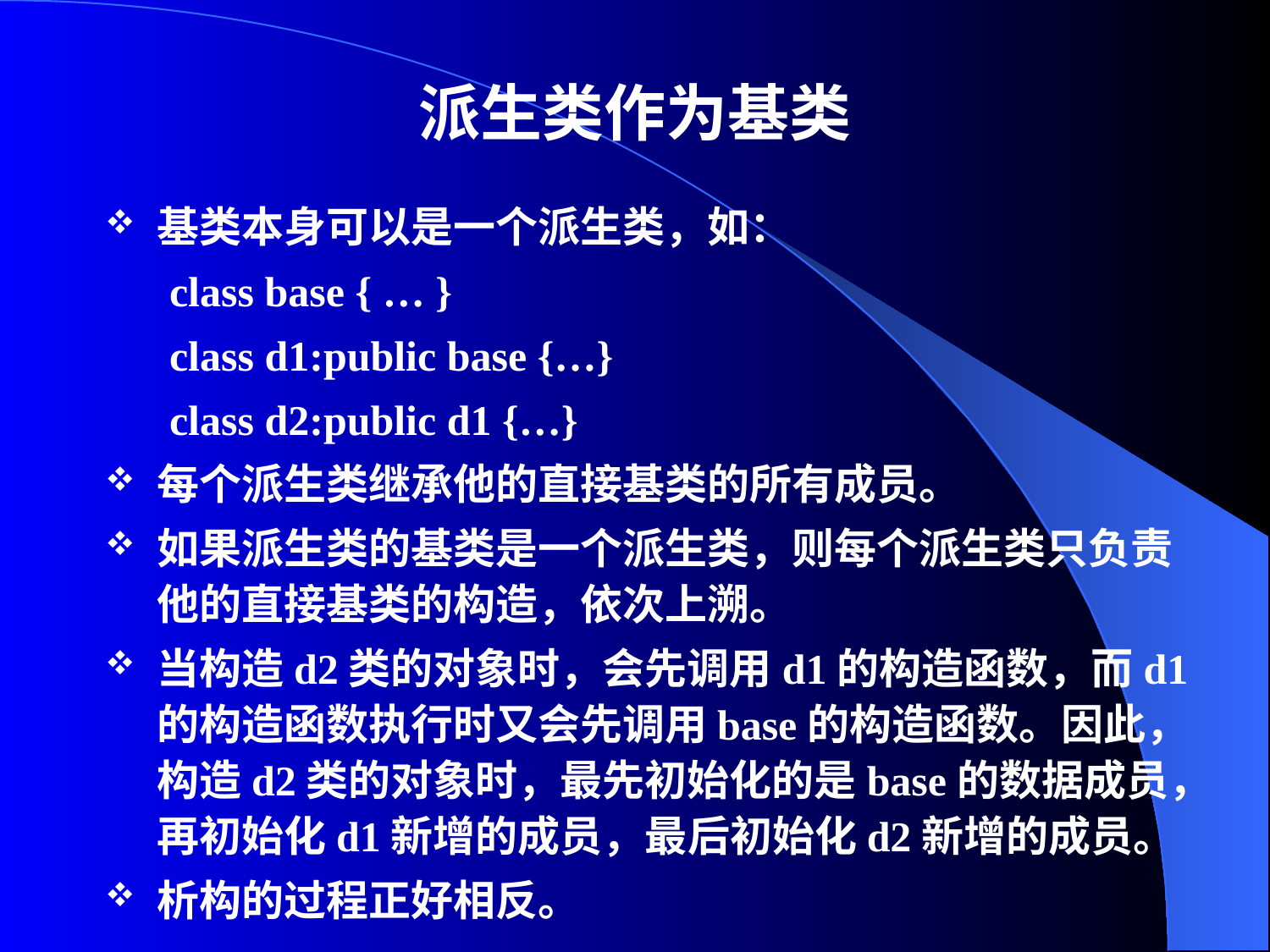

# 派生类作为基类
基类本身可以是一个派生类，如：
class base { … }
class d1:public base {…}
class d2:public d1 {…}
每个派生类继承他的直接基类的所有成员。
如果派生类的基类是一个派生类，则每个派生类只负责他的直接基类的构造，依次上溯。
当构造d2类的对象时，会先调用d1的构造函数，而d1的构造函数执行时又会先调用base的构造函数。因此，构造d2类的对象时，最先初始化的是base的数据成员，再初始化d1新增的成员，最后初始化d2新增的成员。
析构的过程正好相反。